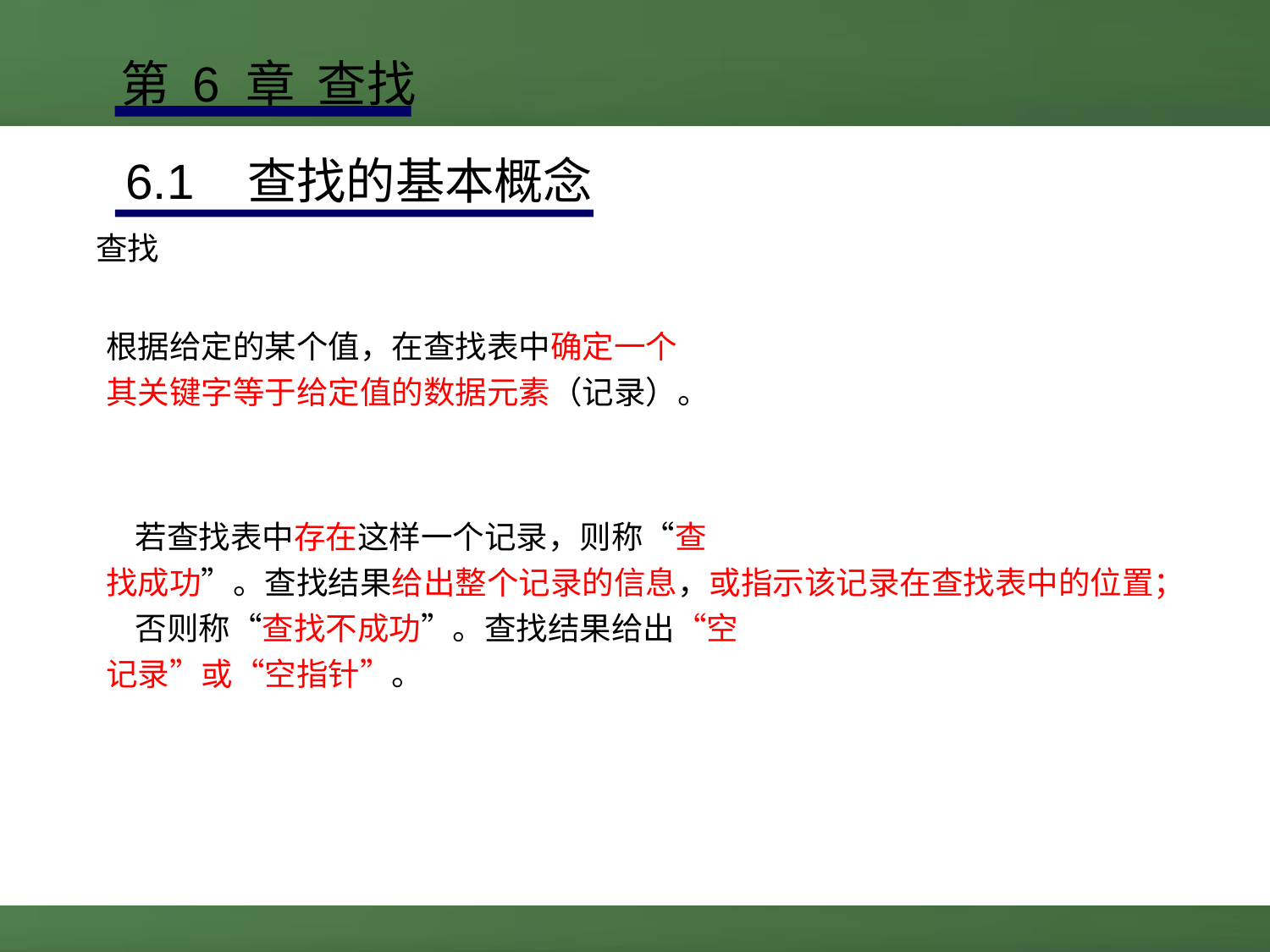

第 6 章  查找

6.1   查找的基本概念

查找
根据给定的某个值，在查找表中确定一个
其关键字等于给定值的数据元素（记录）。
   若查找表中存在这样一个记录，则称“查
找成功”。查找结果给出整个记录的信息，或指示该记录在查找表中的位置；
   否则称“查找不成功”。查找结果给出“空
记录”或“空指针”。